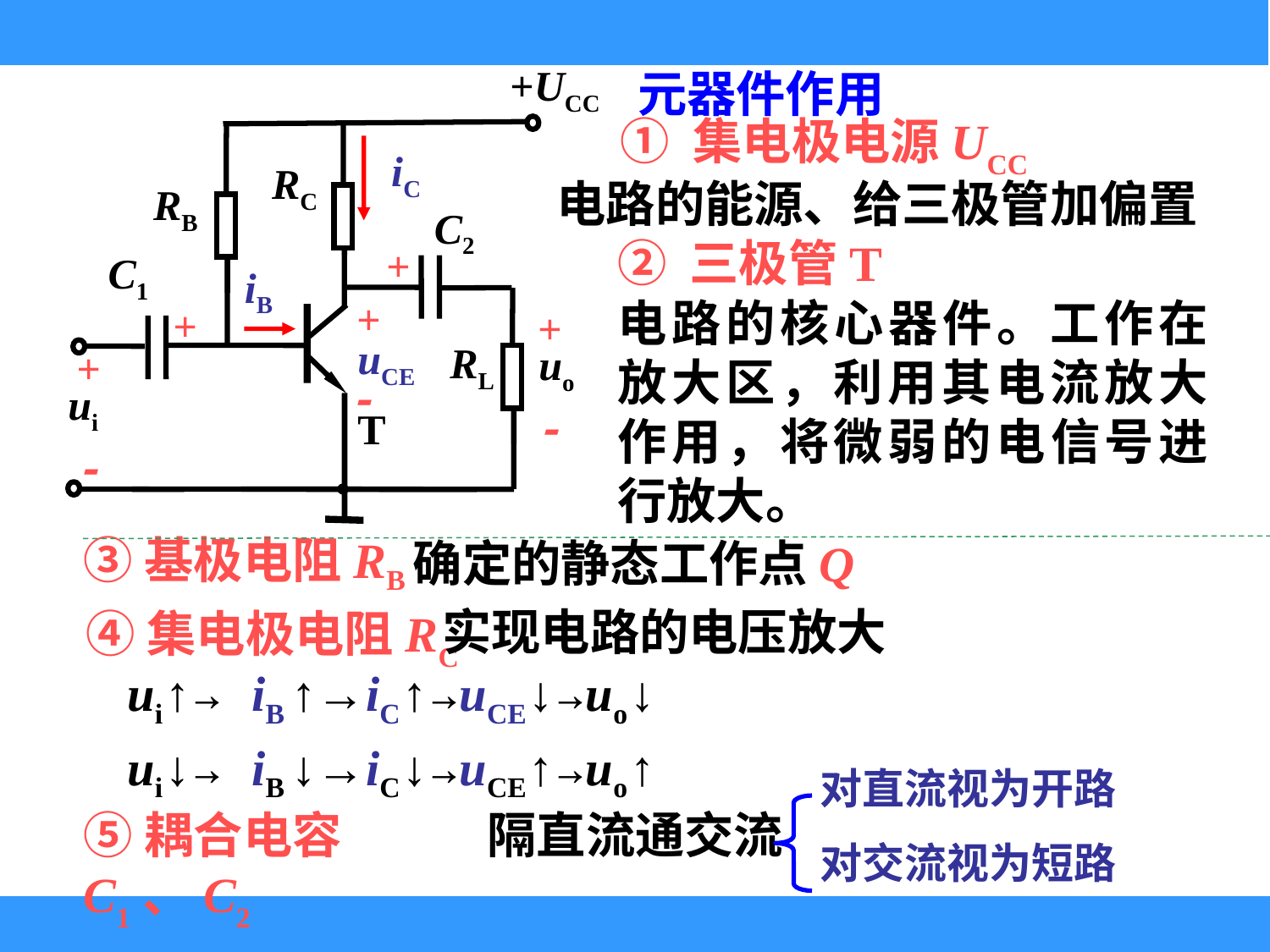

+UCC

iC
RC
RB

C2

+

C1
iB

+

+
+

uCE
RL
+
uo

-
ui

-
T
-

元器件作用
① 集电极电源UCC
电路的能源、给三极管加偏置
② 三极管T
电路的核心器件。工作在放大区，利用其电流放大作用，将微弱的电信号进行放大。
③基极电阻RB
确定的静态工作点Q

实现电路的电压放大
④集电极电阻RC
ui↑→ iB ↑→iC↑→uCE↓→uo↓
ui↓→ iB ↓→iC↓→uCE↑→uo↑
对直流视为开路

隔直流通交流
对交流视为短路
⑤耦合电容C1、C2